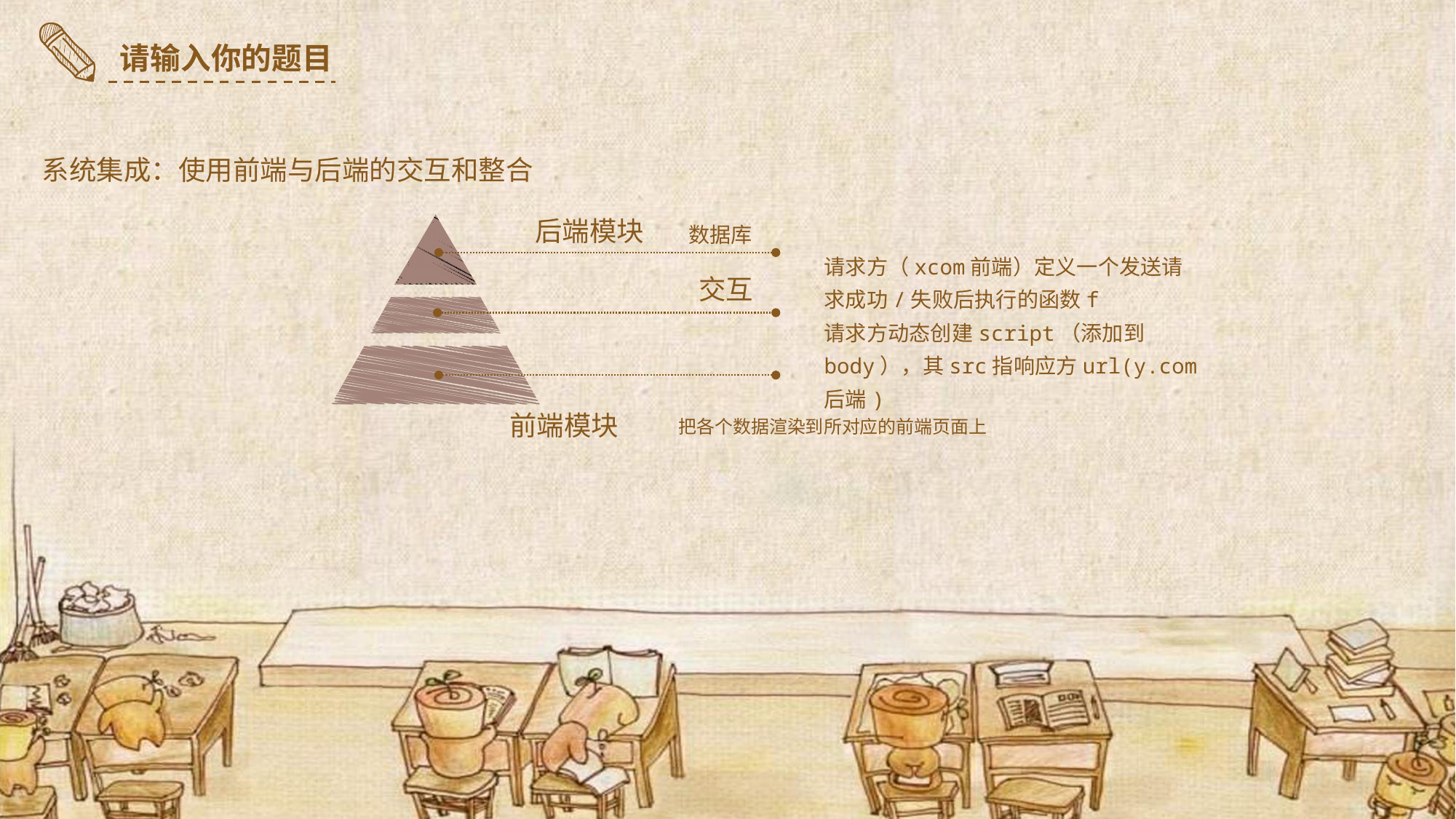

系统集成：使用前端与后端的交互和整合
数据库
后端模块

请求方（xcom前端）定义一个发送请求成功/失败后执行的函数f
请求方动态创建script（添加到body），其src指响应方url(y.com后端)
交互

前端模块
把各个数据渲染到所对应的前端页面上